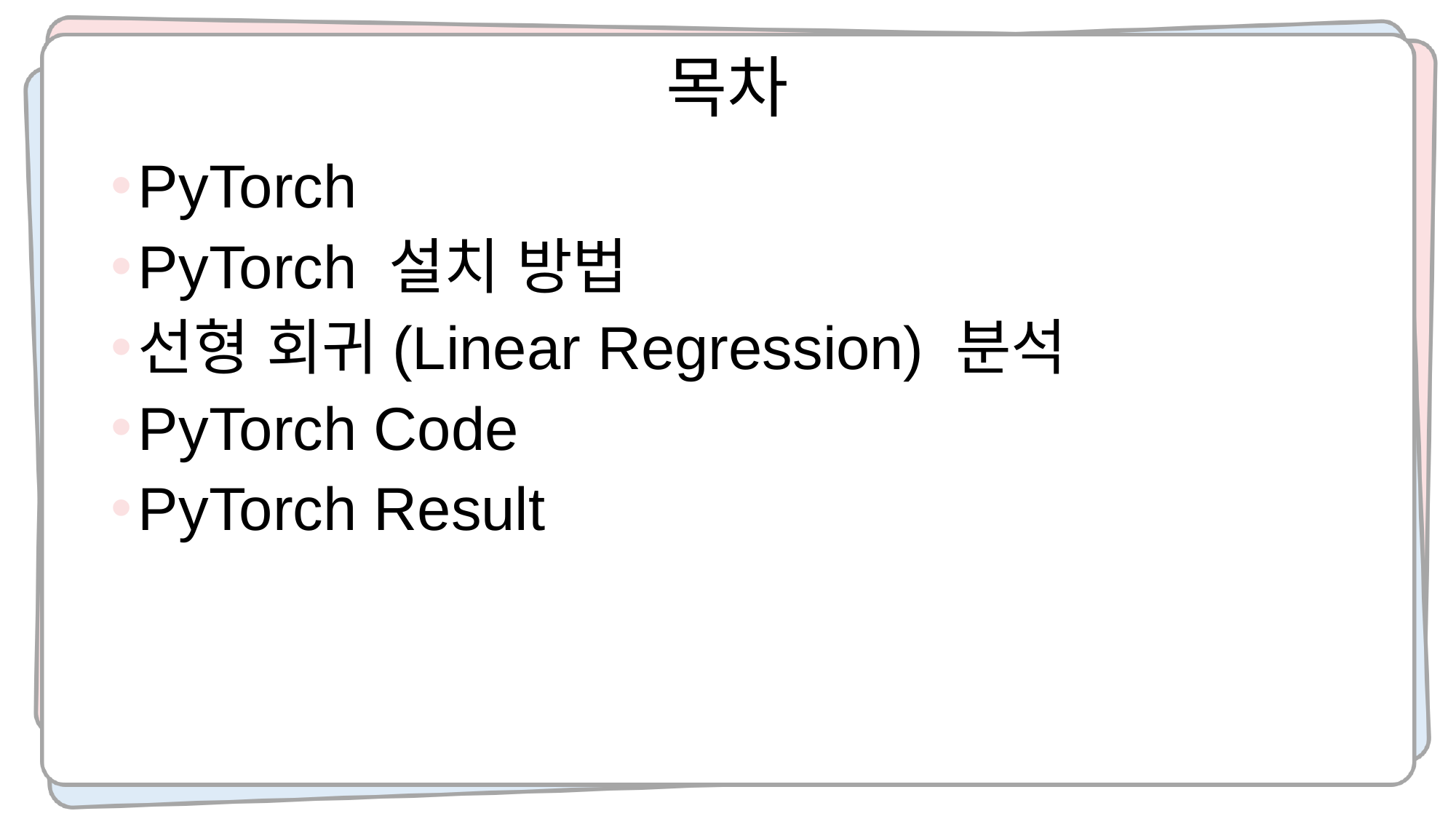

# 목차
PyTorch
PyTorch 설치 방법
선형 회귀(Linear Regression) 분석
PyTorch Code
PyTorch Result